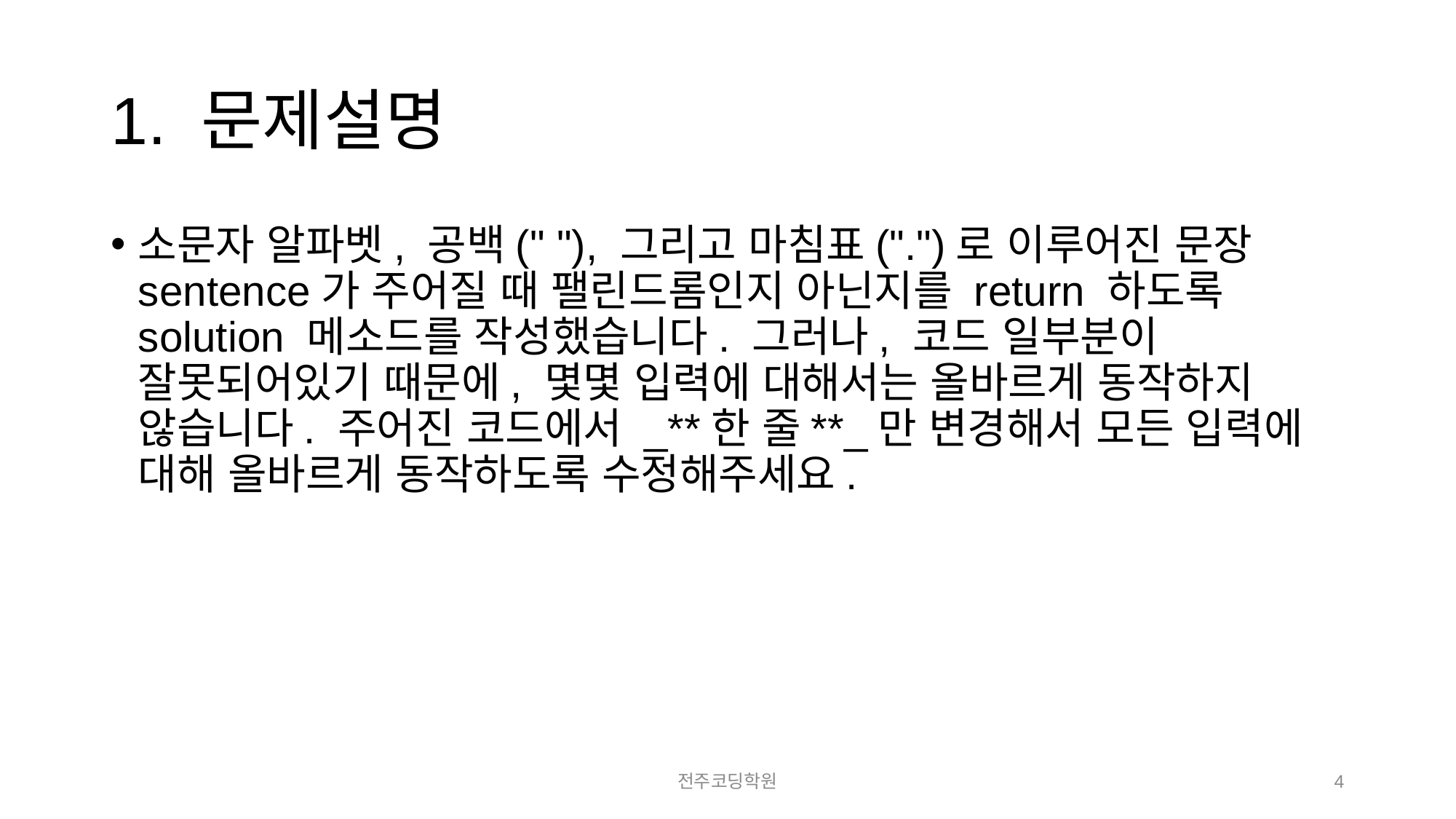

# 1. 문제설명
소문자 알파벳, 공백(" "), 그리고 마침표(".")로 이루어진 문장 sentence가 주어질 때 팰린드롬인지 아닌지를 return 하도록 solution 메소드를 작성했습니다. 그러나, 코드 일부분이 잘못되어있기 때문에, 몇몇 입력에 대해서는 올바르게 동작하지 않습니다. 주어진 코드에서 _**한 줄**_만 변경해서 모든 입력에 대해 올바르게 동작하도록 수정해주세요.
전주코딩학원
4